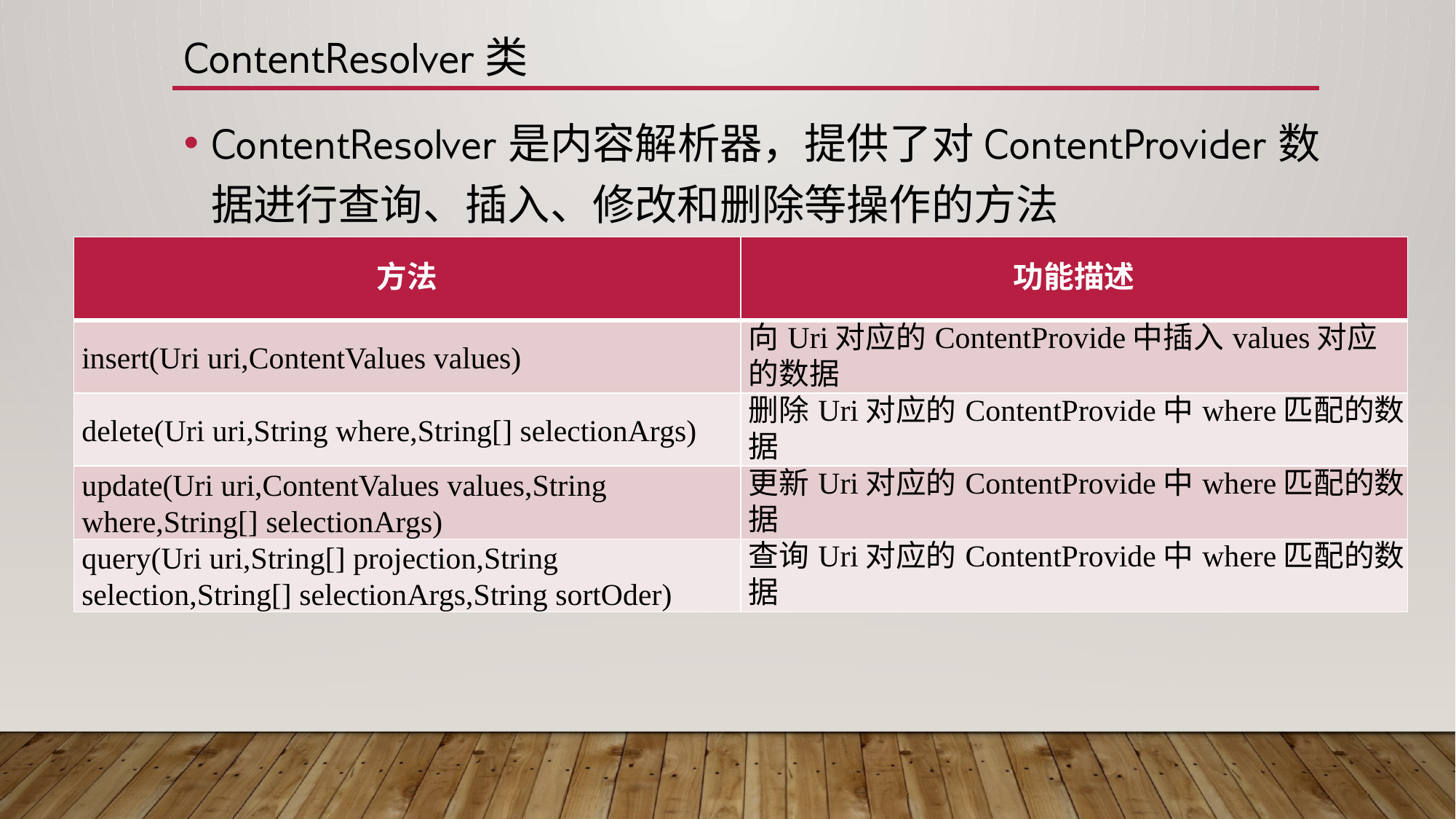

# ContentResolver类
ContentResolver是内容解析器，提供了对ContentProvider数据进行查询、插入、修改和删除等操作的方法
| 方法 | 功能描述 |
| --- | --- |
| insert(Uri uri,ContentValues values) | 向Uri对应的ContentProvide中插入values对应的数据 |
| delete(Uri uri,String where,String[] selectionArgs) | 删除Uri对应的ContentProvide中where匹配的数据 |
| update(Uri uri,ContentValues values,String where,String[] selectionArgs) | 更新Uri对应的ContentProvide中where匹配的数据 |
| query(Uri uri,String[] projection,String selection,String[] selectionArgs,String sortOder) | 查询Uri对应的ContentProvide中where匹配的数据 |